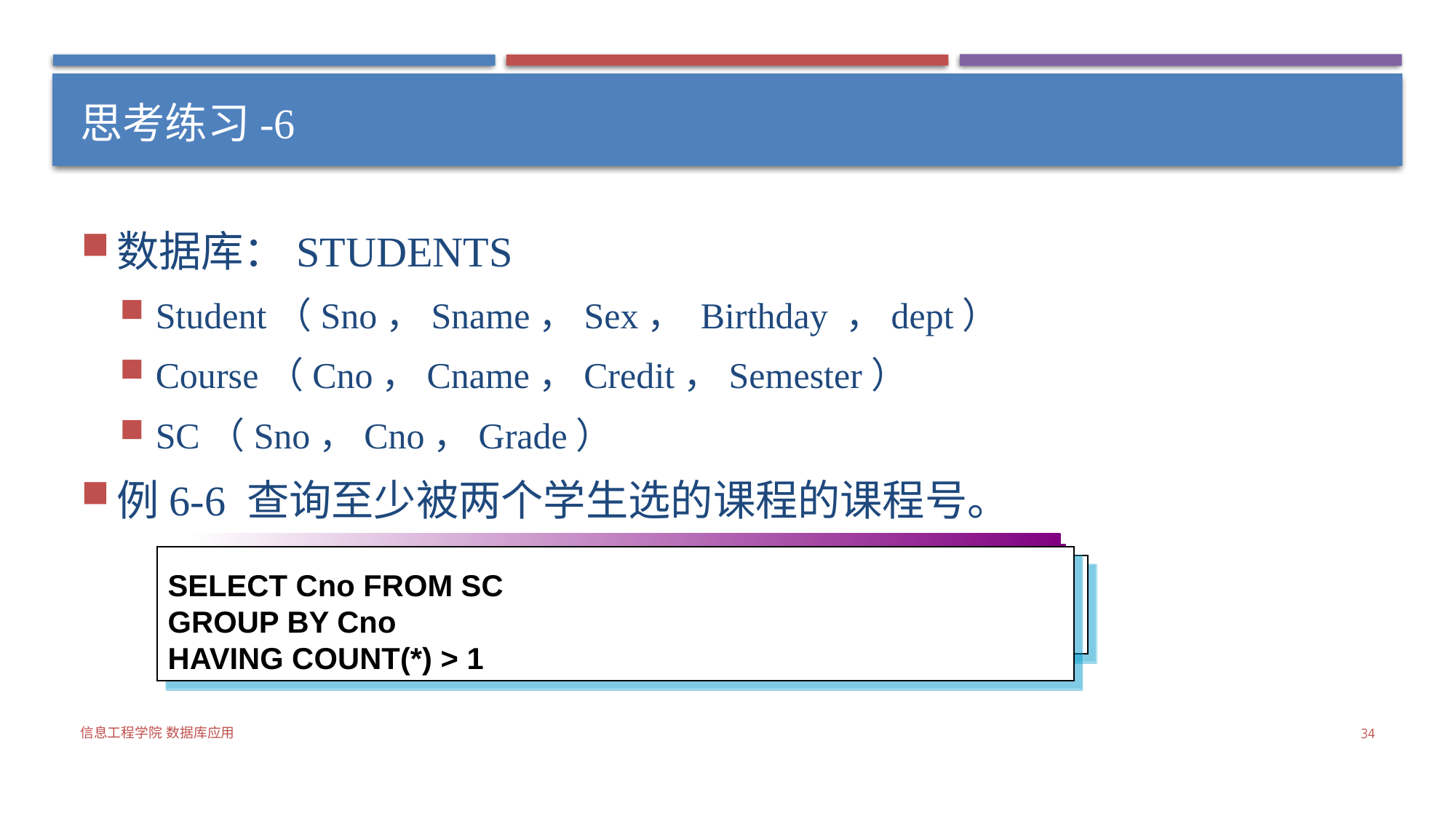

# 思考练习-6
数据库：STUDENTS
Student（Sno，Sname，Sex， Birthday ，dept）
Course（Cno，Cname，Credit，Semester）
SC（Sno，Cno，Grade）
例6-6 查询至少被两个学生选的课程的课程号。

SELECT Cno FROM SC
GROUP BY Cno
HAVING COUNT(*) > 1

SELECT DISTINCT a.Cno FROM SC a JOIN SC b
ON a.Cno = b.Cno AND a.Sno != b.Sno
信息工程学院 数据库应用
34